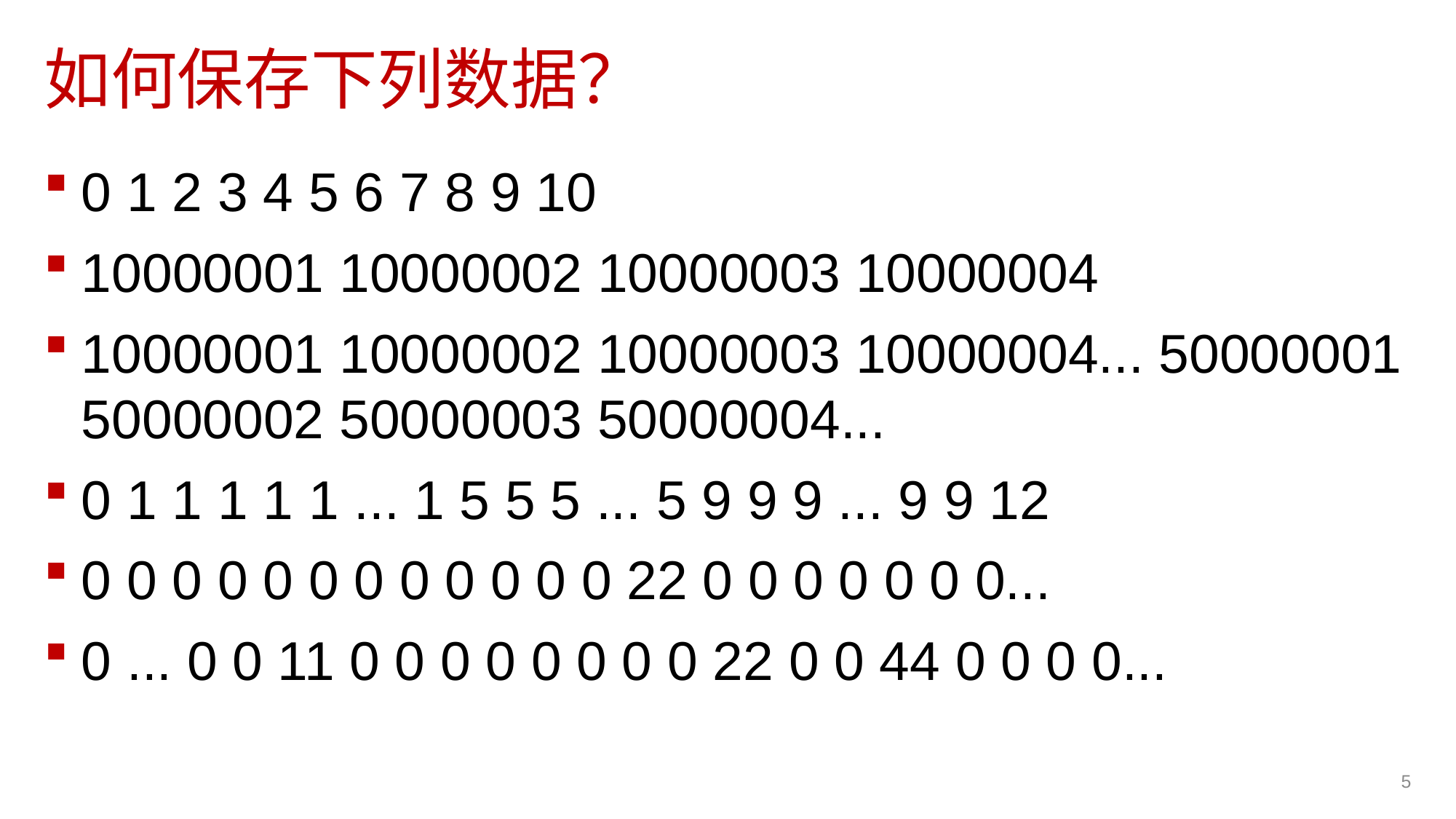

# 如何保存下列数据？
0 1 2 3 4 5 6 7 8 9 10
10000001 10000002 10000003 10000004
10000001 10000002 10000003 10000004... 50000001 50000002 50000003 50000004...
0 1 1 1 1 1 ... 1 5 5 5 ... 5 9 9 9 ... 9 9 12
0 0 0 0 0 0 0 0 0 0 0 0 22 0 0 0 0 0 0 0...
0 ... 0 0 11 0 0 0 0 0 0 0 0 22 0 0 44 0 0 0 0...
5